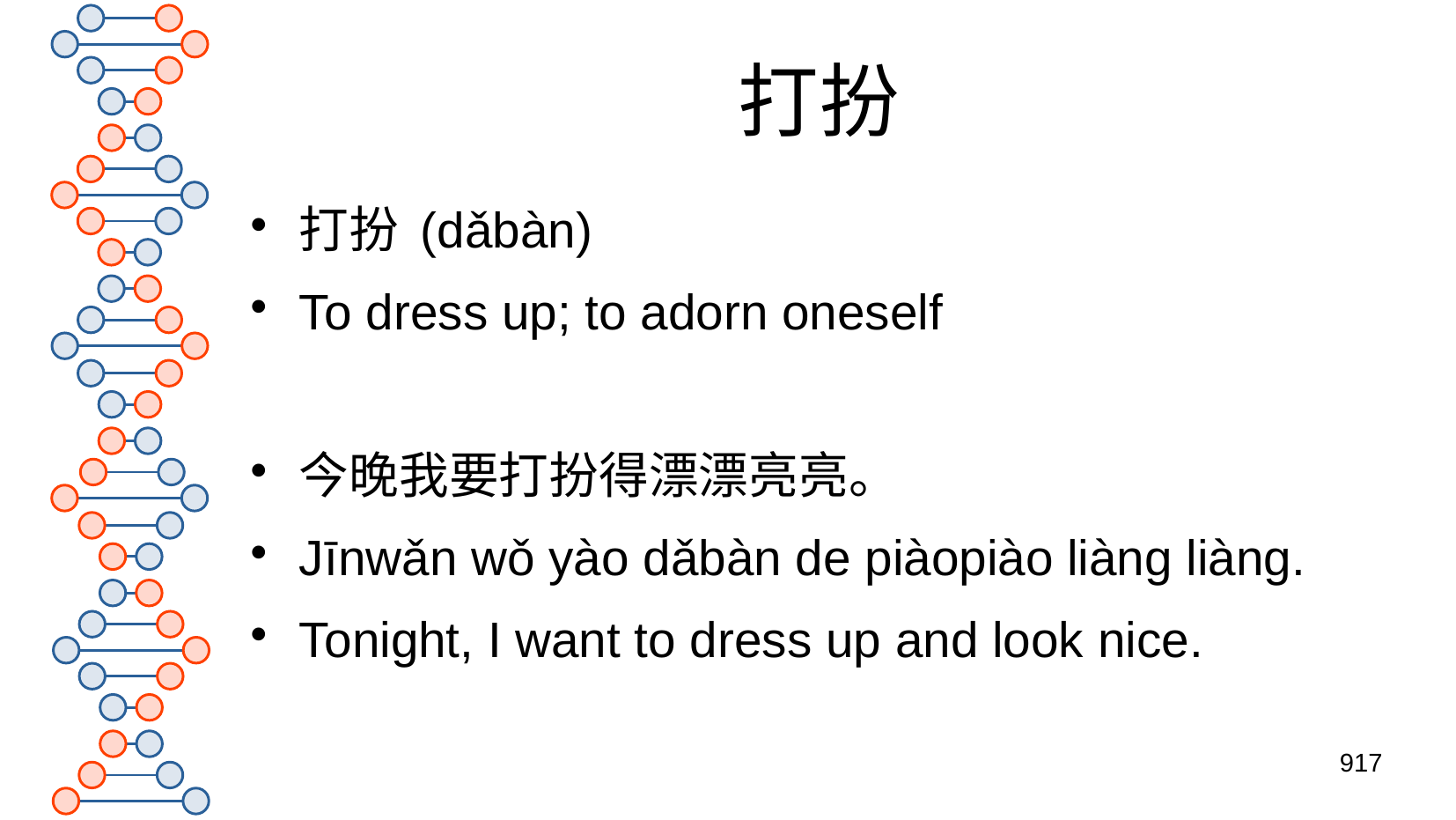

# 打扮
打扮 (dǎbàn)
To dress up; to adorn oneself

今晚我要打扮得漂漂亮亮。
Jīnwǎn wǒ yào dǎbàn de piàopiào liàng liàng.
Tonight, I want to dress up and look nice.

917